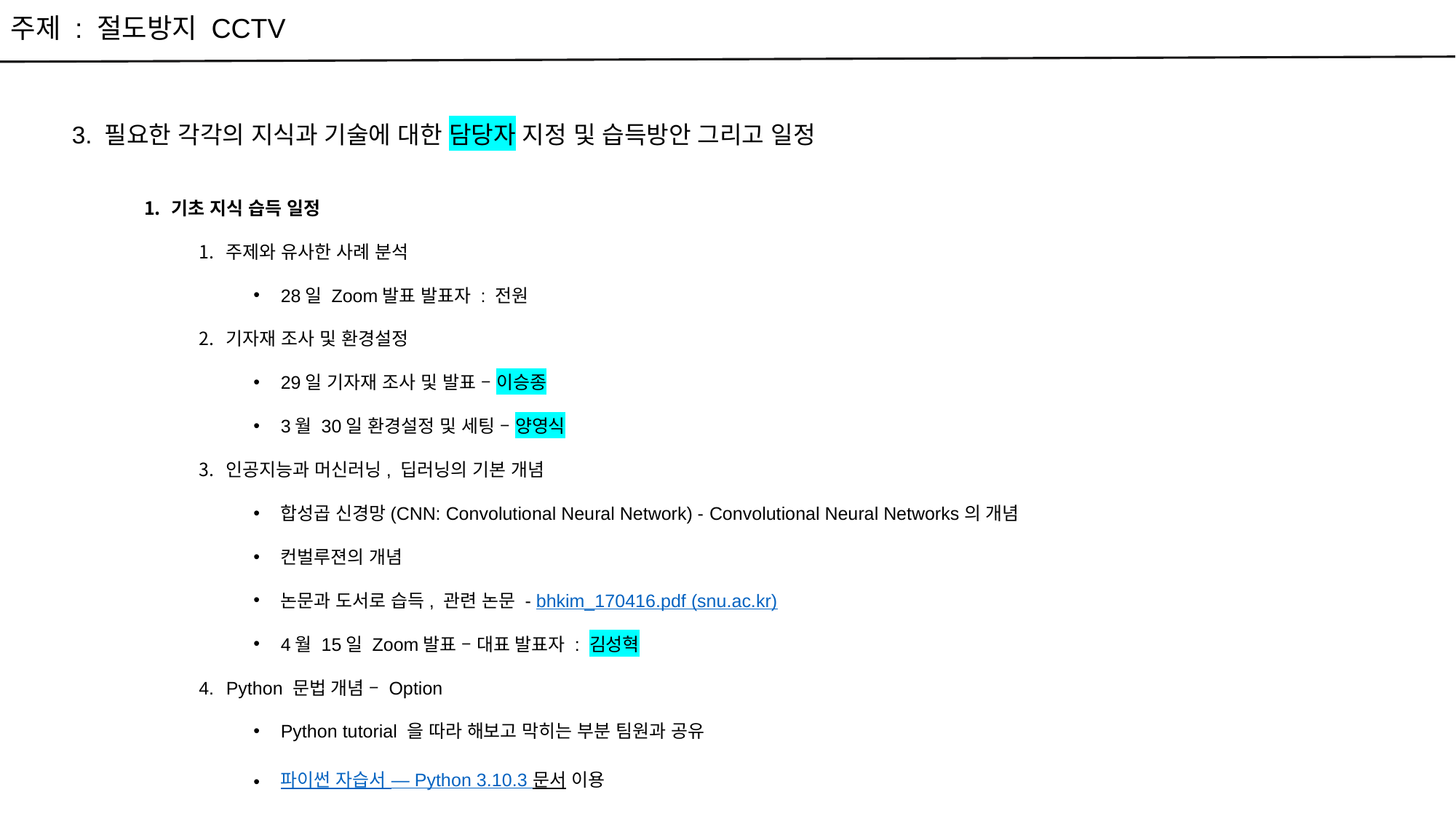

주제 : 절도방지 CCTV

3. 필요한 각각의 지식과 기술에 대한 담당자 지정 및 습득방안 그리고 일정
기초 지식 습득 일정
주제와 유사한 사례 분석
28일 Zoom발표 발표자 : 전원
기자재 조사 및 환경설정
29일 기자재 조사 및 발표 – 이승종
3월 30일 환경설정 및 세팅 – 양영식
인공지능과 머신러닝, 딥러닝의 기본 개념
합성곱 신경망(CNN: Convolutional Neural Network) - Convolutional Neural Networks의 개념
컨벌루젼의 개념
논문과 도서로 습득, 관련 논문 - bhkim_170416.pdf (snu.ac.kr)
4월 15일 Zoom발표 – 대표 발표자 : 김성혁
Python 문법 개념 – Option
Python tutorial 을 따라 해보고 막히는 부분 팀원과 공유
파이썬 자습서 — Python 3.10.3 문서 이용